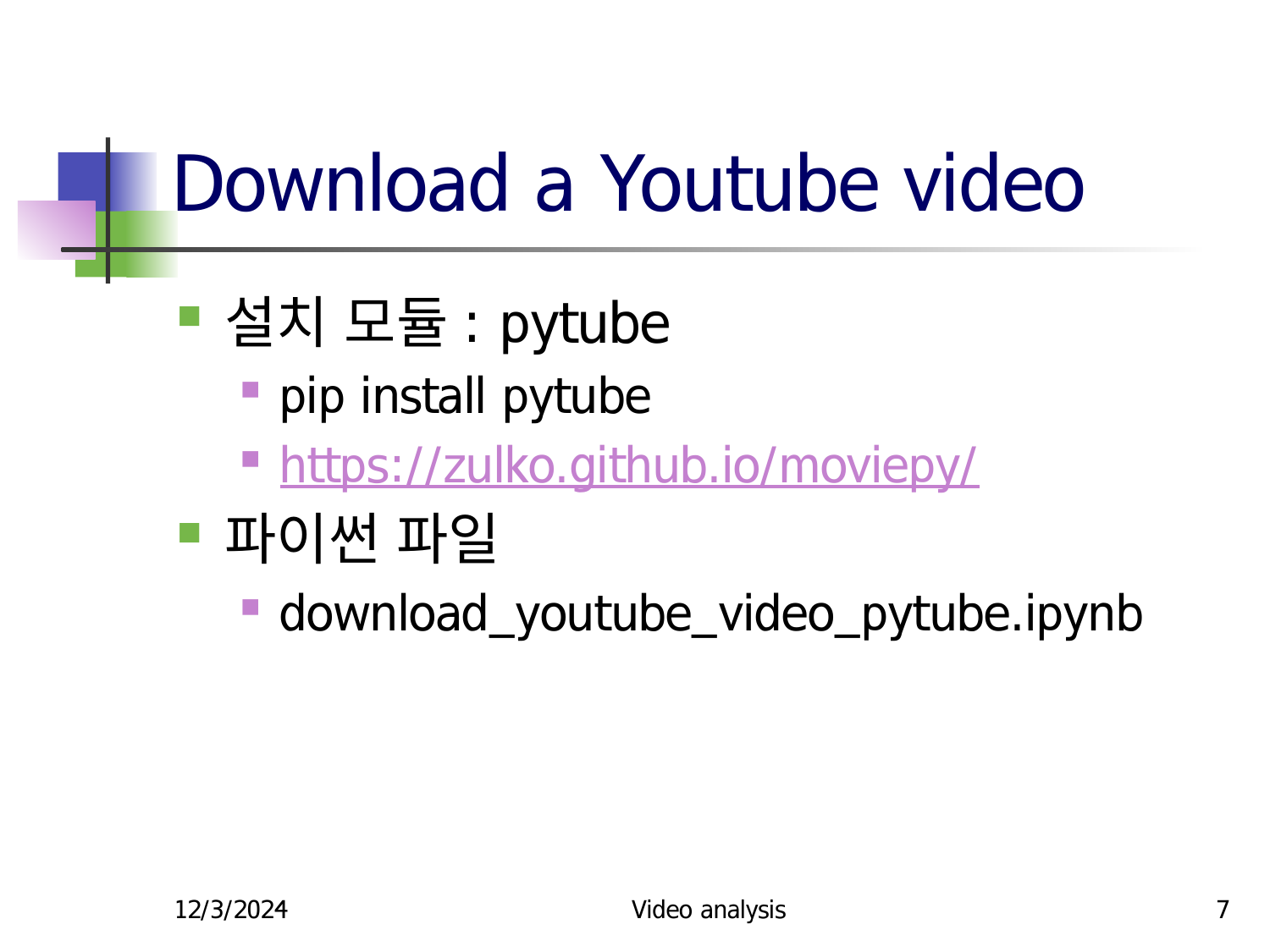

# Download a Youtube video
설치 모듈: pytube
pip install pytube
https://zulko.github.io/moviepy/
파이썬 파일
download_youtube_video_pytube.ipynb
12/3/2024
Video analysis
7